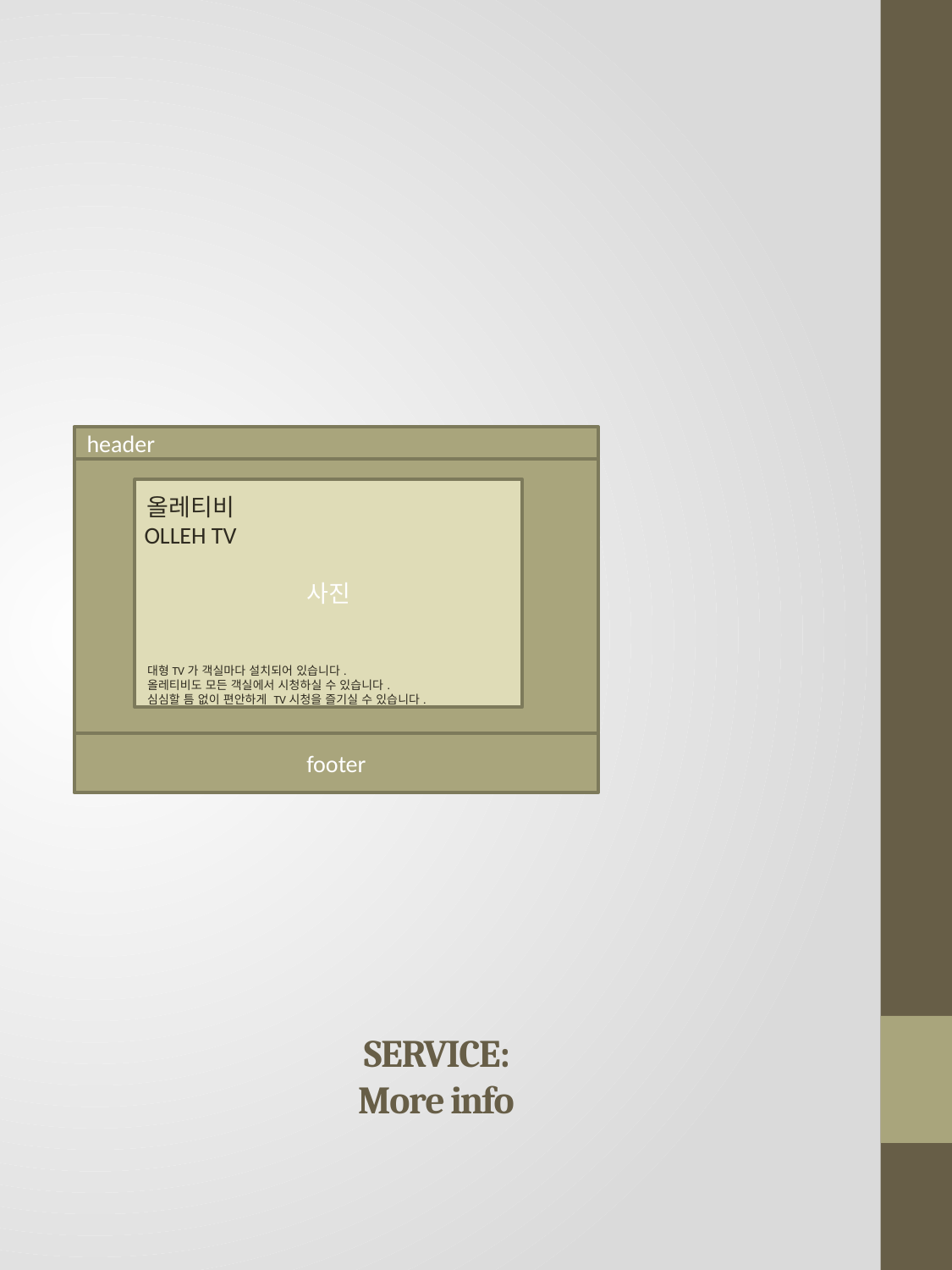

header
footer

사진
올레티비
OLLEH TV

MORE IMFO
MORE IMFO
대형TV가 객실마다 설치되어 있습니다.
올레티비도 모든 객실에서 시청하실 수 있습니다.
심심할 틈 없이 편안하게 TV시청을 즐기실 수 있습니다.​
# SERVICE: More info